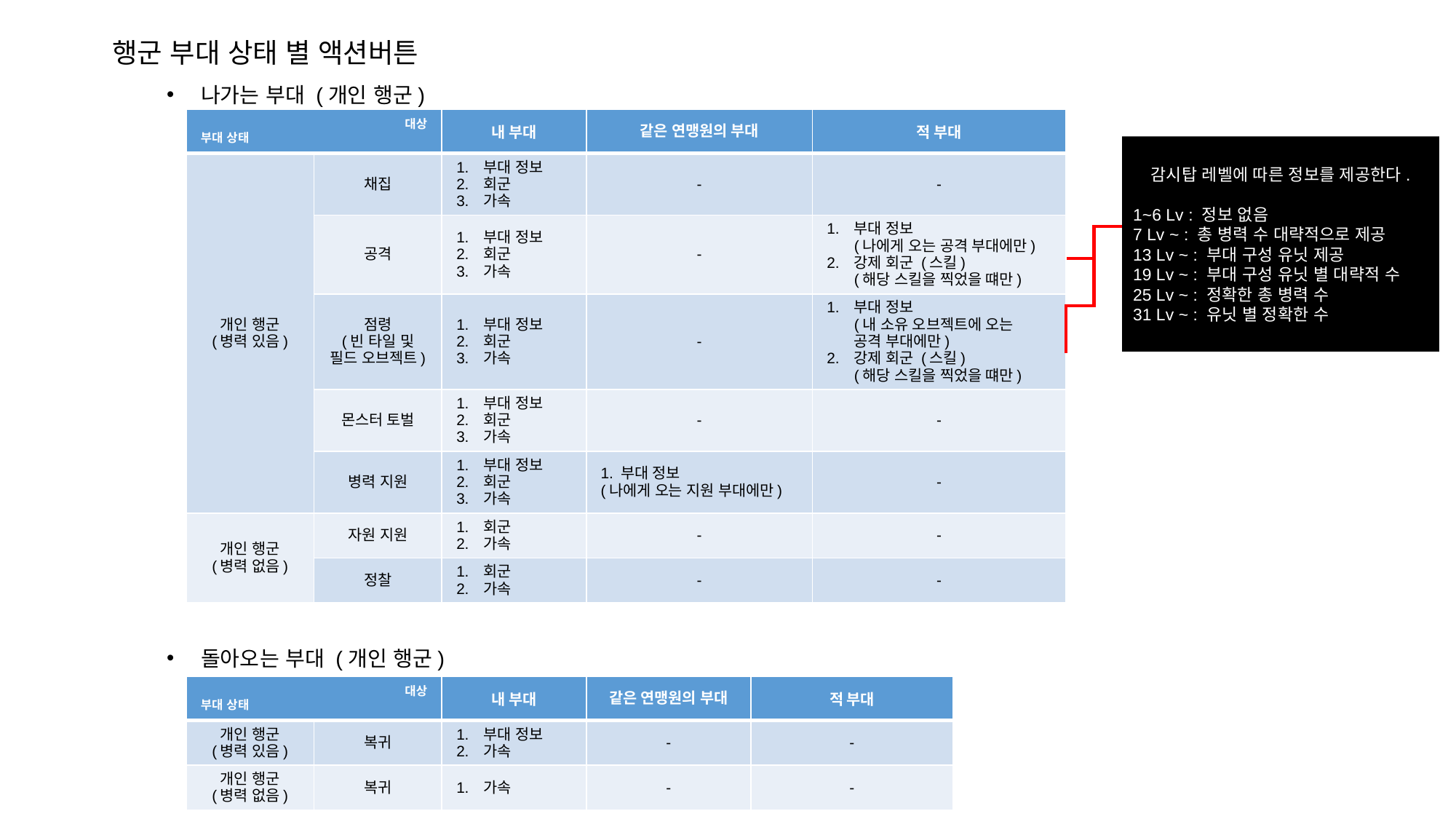

행군 부대 상태 별 액션버튼
나가는 부대 (개인 행군)
| 대상 부대 상태 |  | 내 부대 | 같은 연맹원의 부대 | 적 부대 |
| --- | --- | --- | --- | --- |
| 개인 행군 (병력 있음) | 채집 | 부대 정보 회군 가속 | - | - |
|  | 공격 | 부대 정보 회군 가속 | - | 부대 정보 (나에게 오는 공격 부대에만) 강제 회군 (스킬) (해당 스킬을 찍었을 떄만) |
|  | 점령 (빈 타일 및 필드 오브젝트) | 부대 정보 회군 가속 | - | 부대 정보 (내 소유 오브젝트에 오는 공격 부대에만) 강제 회군 (스킬) (해당 스킬을 찍었을 떄만) |
|  | 몬스터 토벌 | 부대 정보 회군 가속 | - | - |
|  | 병력 지원 | 부대 정보 회군 가속 | 1. 부대 정보 (나에게 오는 지원 부대에만) | - |
| 개인 행군 (병력 없음) | 자원 지원 | 회군 가속 | - | - |
|  | 정찰 | 회군 가속 | - | - |
감시탑 레벨에 따른 정보를 제공한다.

1~6 Lv : 정보 없음
7 Lv ~ : 총 병력 수 대략적으로 제공
13 Lv ~ : 부대 구성 유닛 제공
19 Lv ~ : 부대 구성 유닛 별 대략적 수
25 Lv ~ : 정확한 총 병력 수
31 Lv ~ : 유닛 별 정확한 수
돌아오는 부대 (개인 행군)
| 대상 부대 상태 |  | 내 부대 | 같은 연맹원의 부대 | 적 부대 |
| --- | --- | --- | --- | --- |
| 개인 행군 (병력 있음) | 복귀 | 부대 정보 가속 | - | - |
| 개인 행군 (병력 없음) | 복귀 | 가속 | - | - |